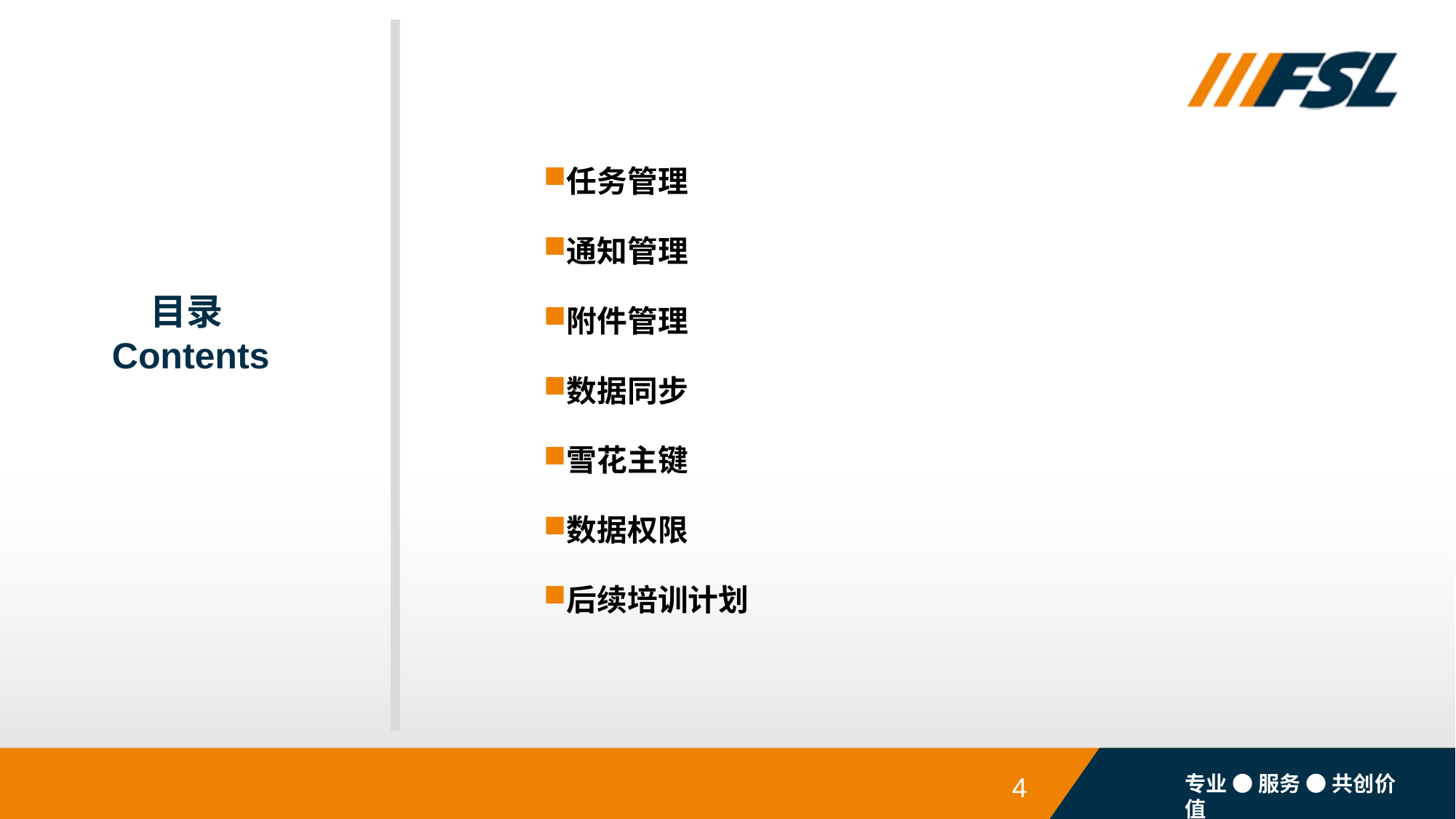

任务管理
通知管理
附件管理
数据同步
雪花主键
数据权限
后续培训计划